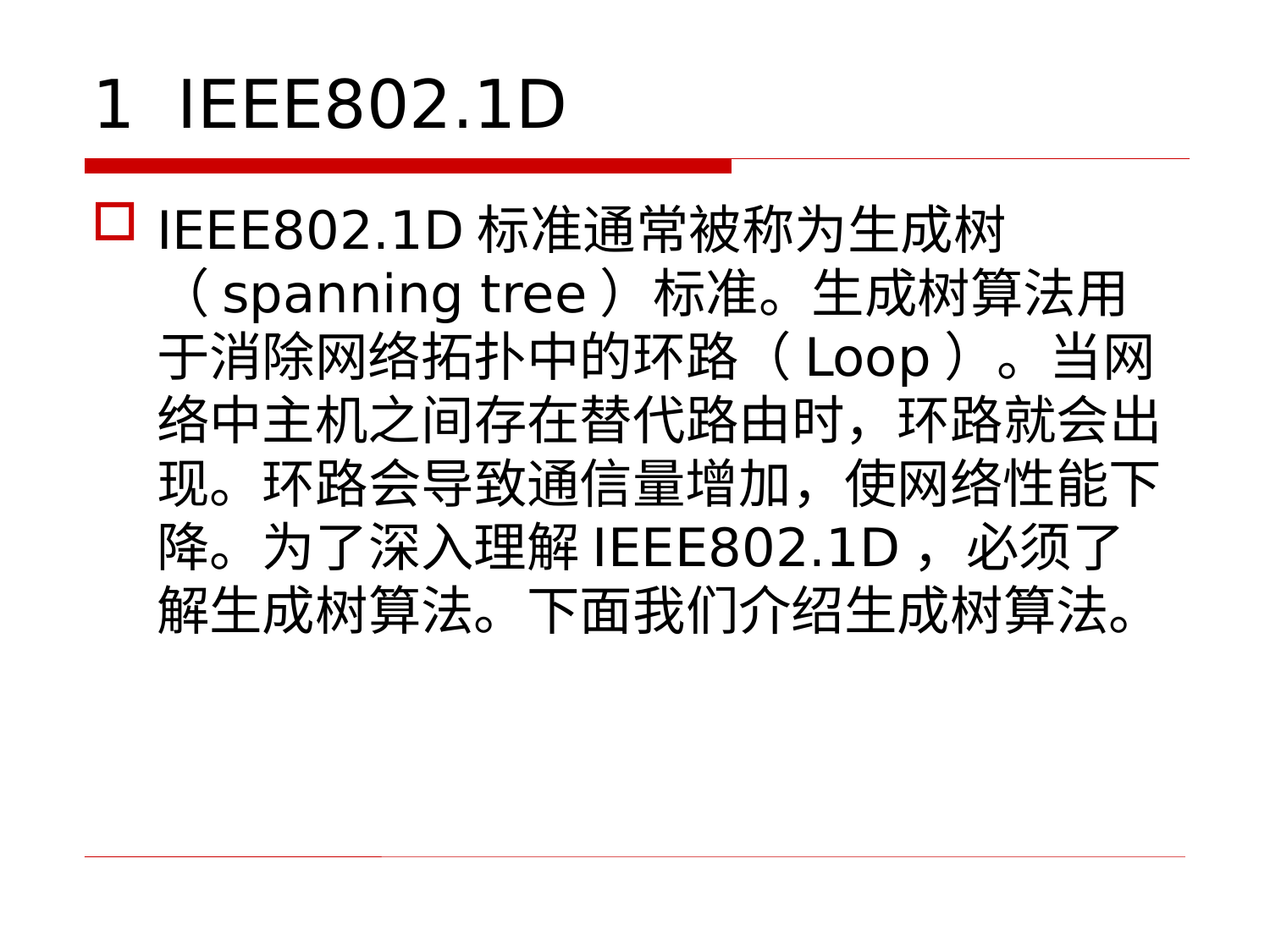

# 1  IEEE802.1D
IEEE802.1D标准通常被称为生成树（spanning tree）标准。生成树算法用于消除网络拓扑中的环路（Loop）。当网络中主机之间存在替代路由时，环路就会出现。环路会导致通信量增加，使网络性能下降。为了深入理解IEEE802.1D，必须了解生成树算法。下面我们介绍生成树算法。